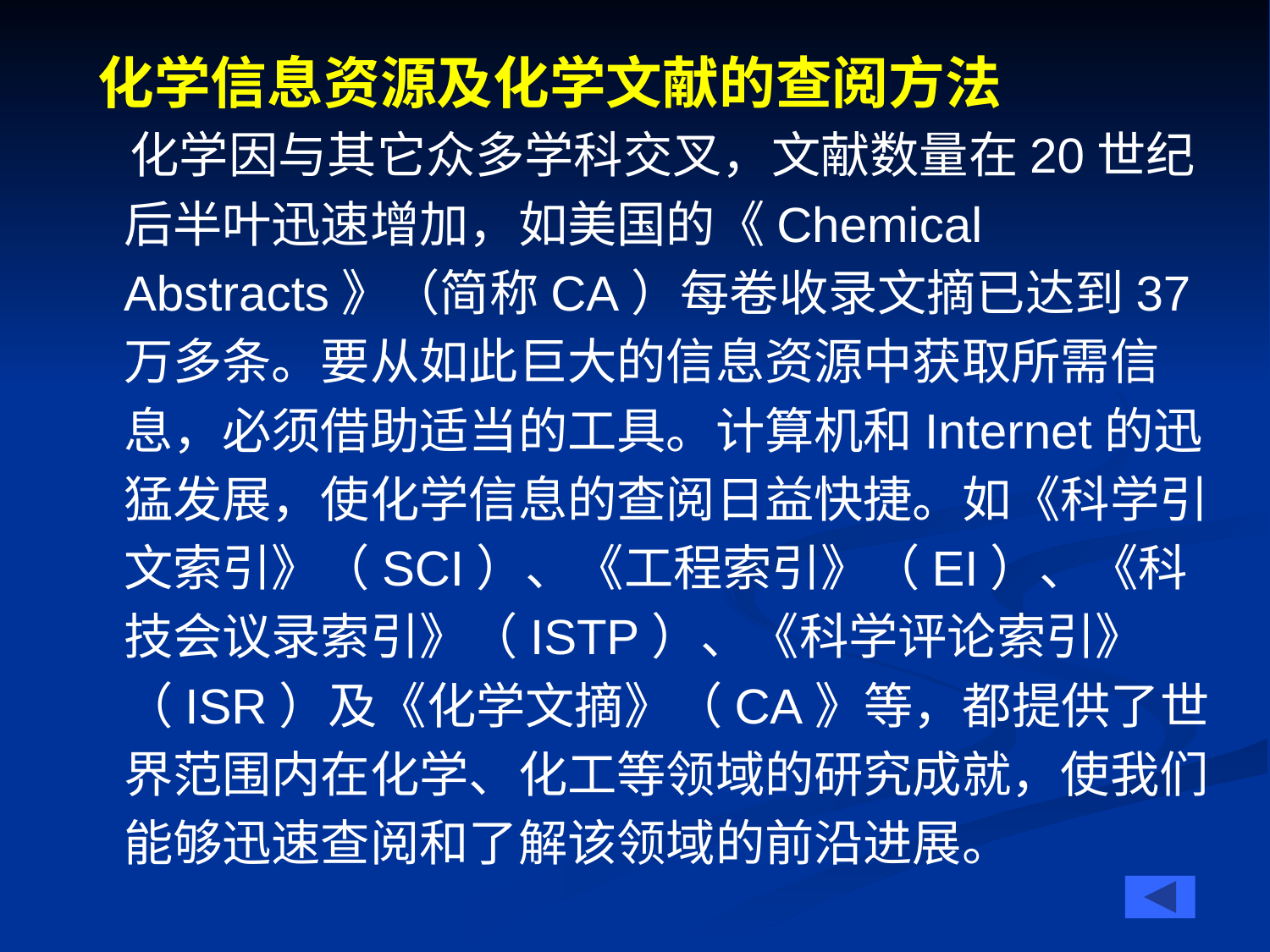

化学信息资源及化学文献的查阅方法
      化学因与其它众多学科交叉，文献数量在20世纪后半叶迅速增加，如美国的《Chemical Abstracts》（简称CA）每卷收录文摘已达到37万多条。要从如此巨大的信息资源中获取所需信息，必须借助适当的工具。计算机和Internet的迅猛发展，使化学信息的查阅日益快捷。如《科学引文索引》（SCI）、《工程索引》（EI）、《科技会议录索引》（ISTP）、《科学评论索引》（ISR）及《化学文摘》（CA》等，都提供了世界范围内在化学、化工等领域的研究成就，使我们能够迅速查阅和了解该领域的前沿进展。